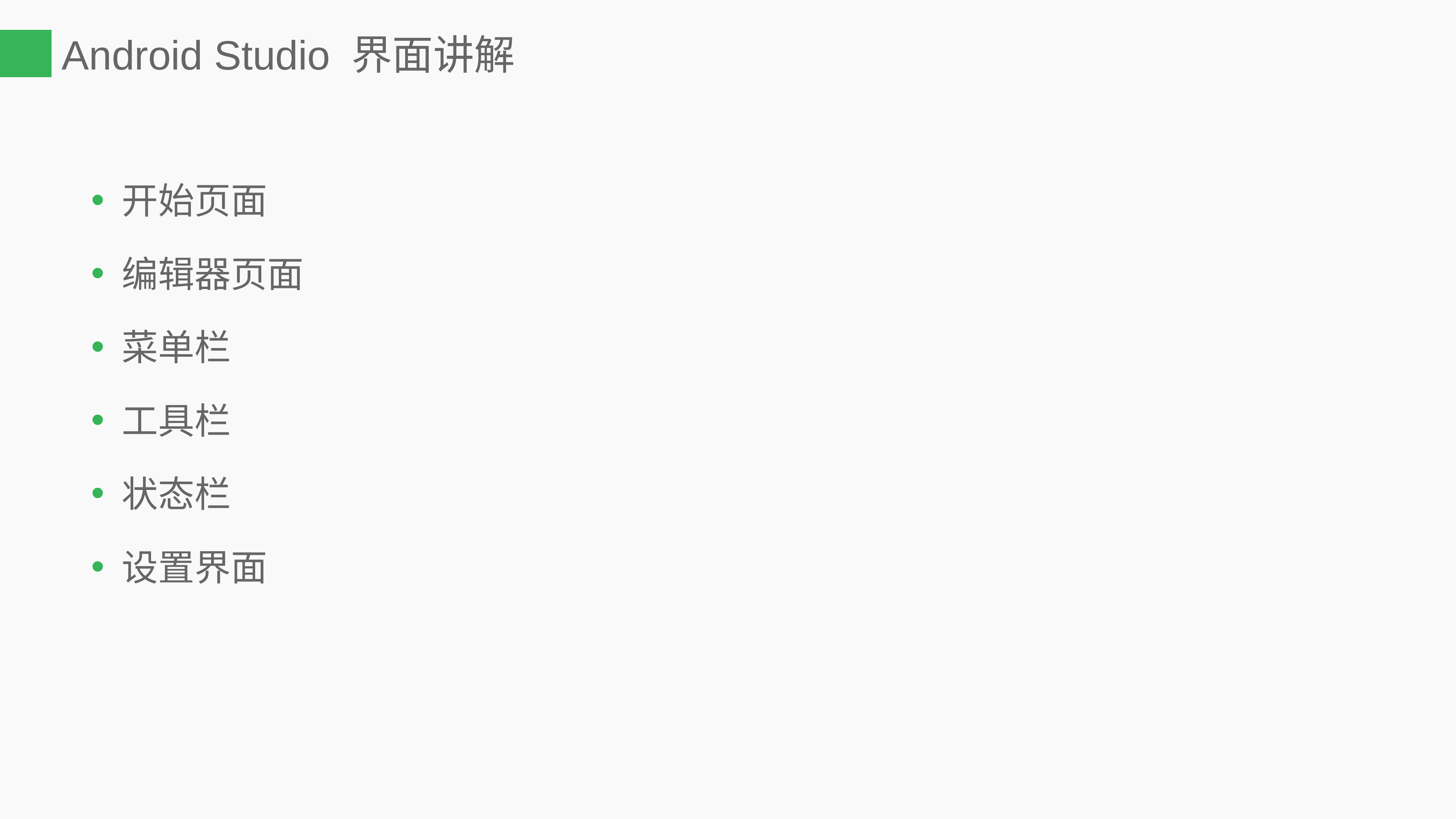

# Android Studio 界面讲解
开始页面
编辑器页面
菜单栏
工具栏
状态栏
设置界面